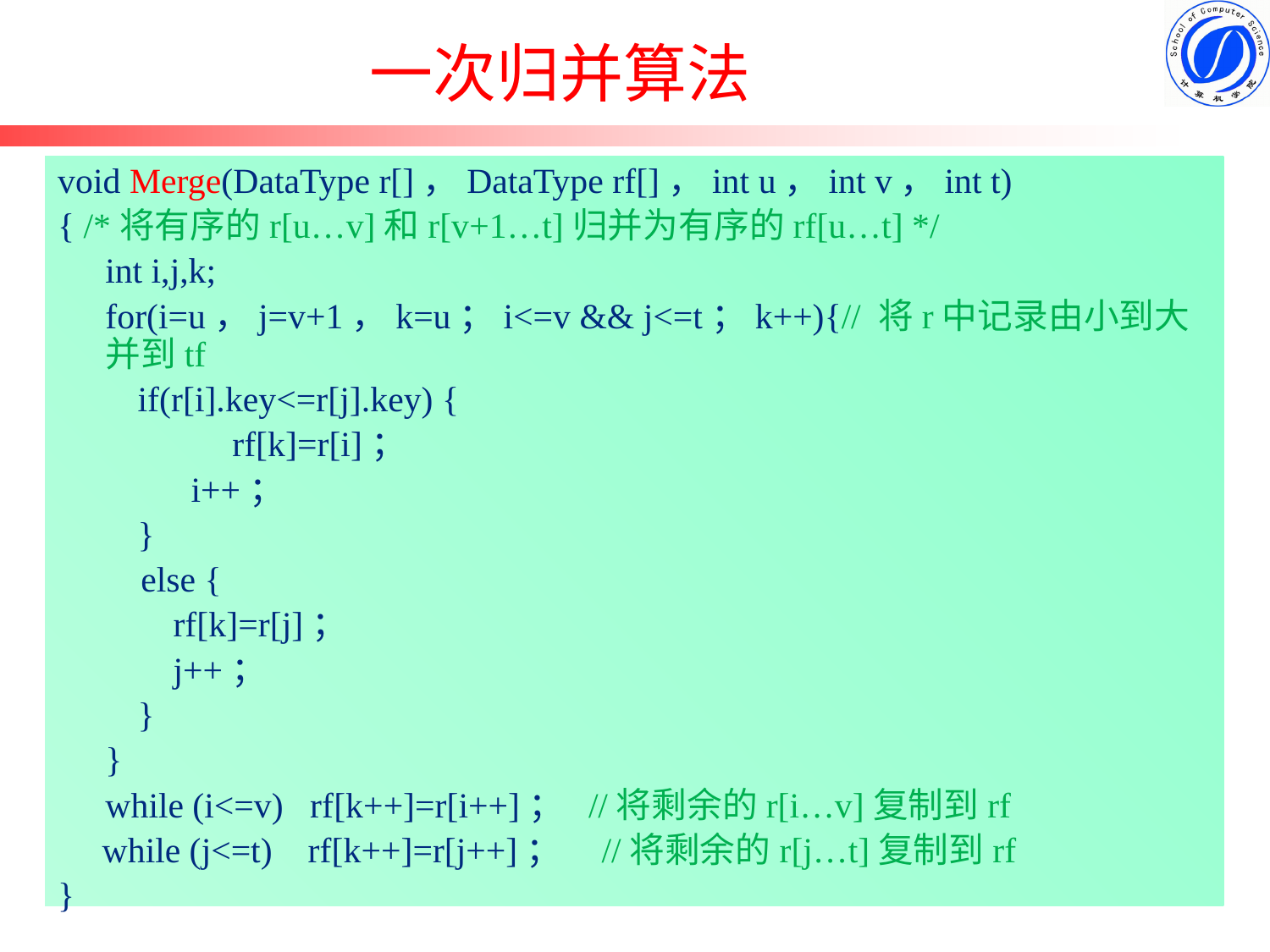

一次归并算法
void Merge(DataType r[]，DataType rf[]，int u，int v，int t)
{ /*将有序的r[u…v]和r[v+1…t]归并为有序的rf[u…t] */
	int i,j,k;
	for(i=u，j=v+1，k=u；i<=v && j<=t；k++){// 将r中记录由小到大并到tf
         if(r[i].key<=r[j].key) {
      	rf[k]=r[i]；
               i++；
         }
	    else {
             rf[k]=r[j]；
             j++；
         }
	}
	while (i<=v)   rf[k++]=r[i++]；  //将剩余的r[i…v]复制到rf
     while (j<=t)    rf[k++]=r[j++]；    //将剩余的r[j…t]复制到rf
}